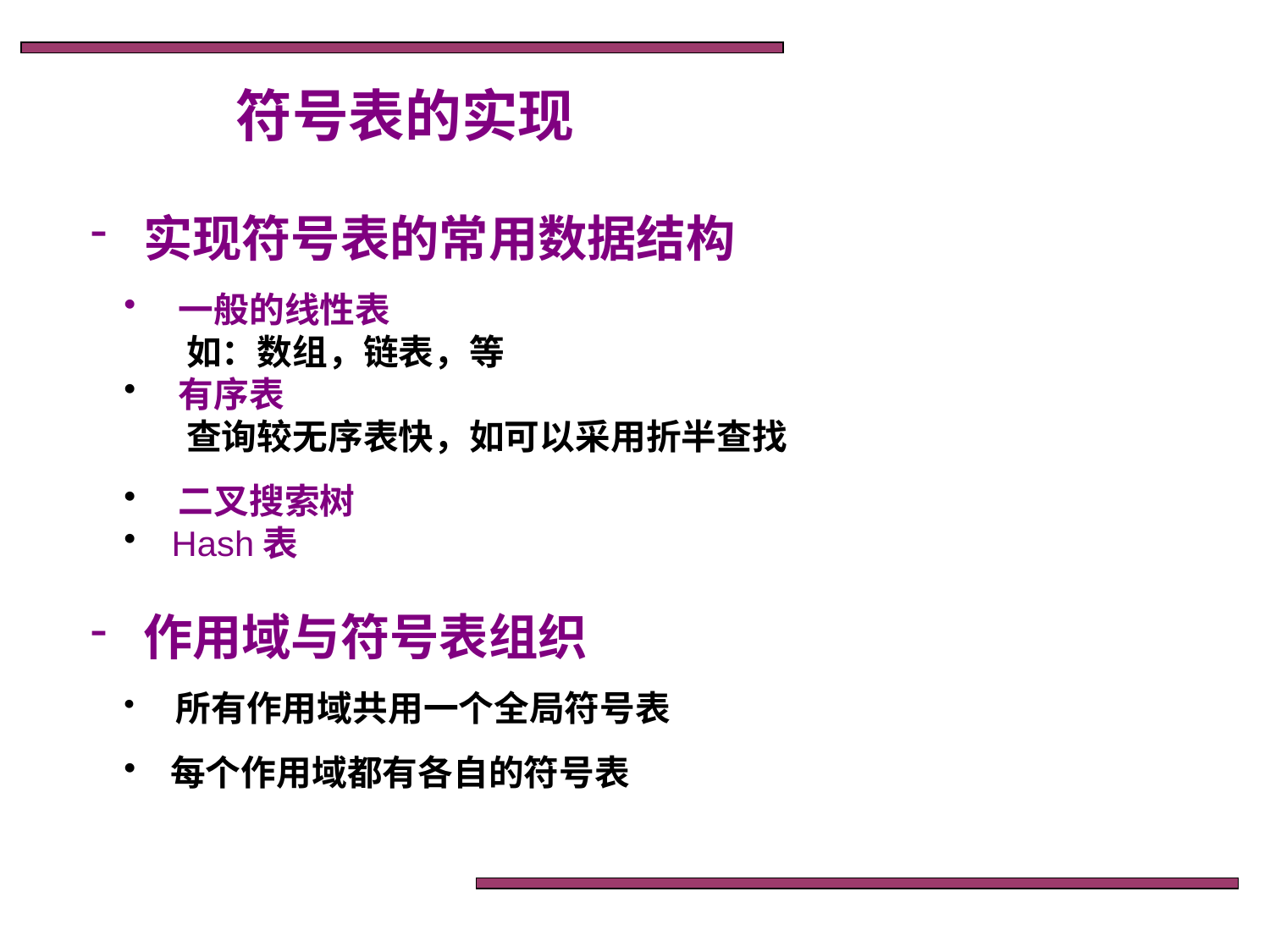

符号表的实现
 实现符号表的常用数据结构

  一般的线性表
   如：数组，链表，等
  有序表
   查询较无序表快，如可以采用折半查找

  二叉搜索树
  Hash表

 作用域与符号表组织

  所有作用域共用一个全局符号表

 每个作用域都有各自的符号表